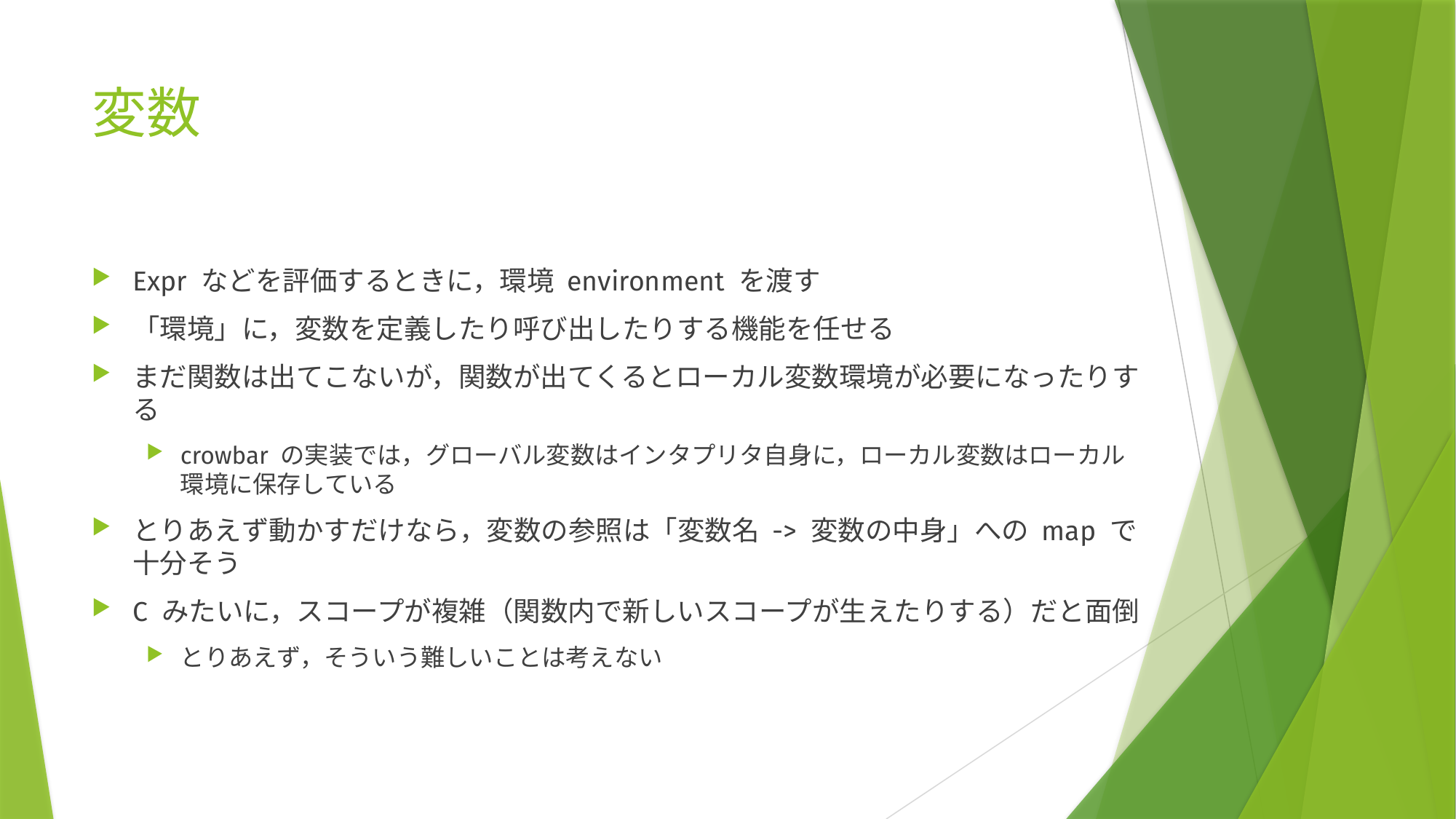

# 変数
Expr などを評価するときに，環境 environment を渡す
「環境」に，変数を定義したり呼び出したりする機能を任せる
まだ関数は出てこないが，関数が出てくるとローカル変数環境が必要になったりする
crowbar の実装では，グローバル変数はインタプリタ自身に，ローカル変数はローカル環境に保存している
とりあえず動かすだけなら，変数の参照は「変数名 -> 変数の中身」への map で十分そう
C みたいに，スコープが複雑（関数内で新しいスコープが生えたりする）だと面倒
とりあえず，そういう難しいことは考えない